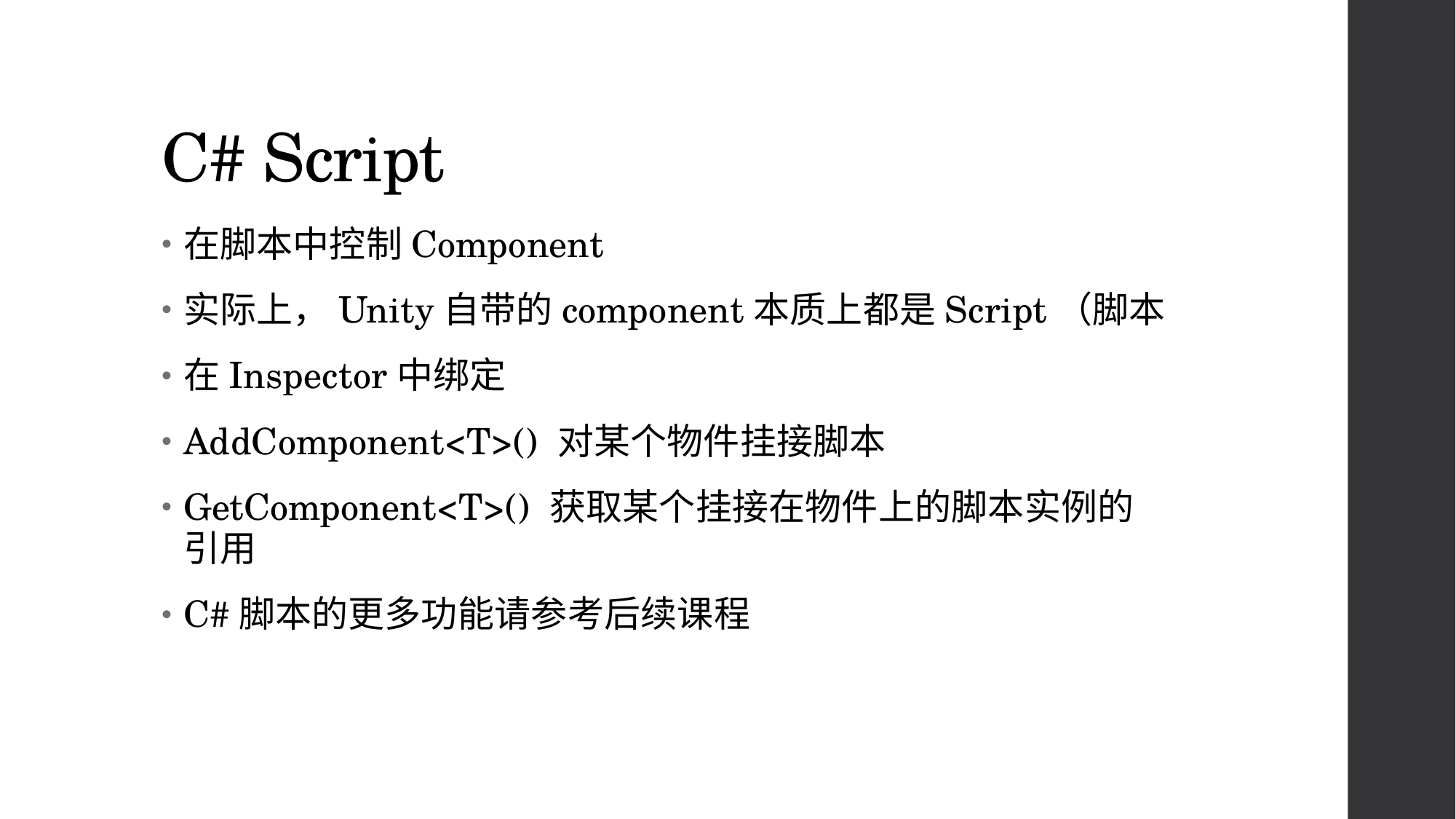

# C# Script
在脚本中控制Component
实际上，Unity自带的component本质上都是Script（脚本
在Inspector中绑定
AddComponent<T>() 对某个物件挂接脚本
GetComponent<T>() 获取某个挂接在物件上的脚本实例的引用
C#脚本的更多功能请参考后续课程